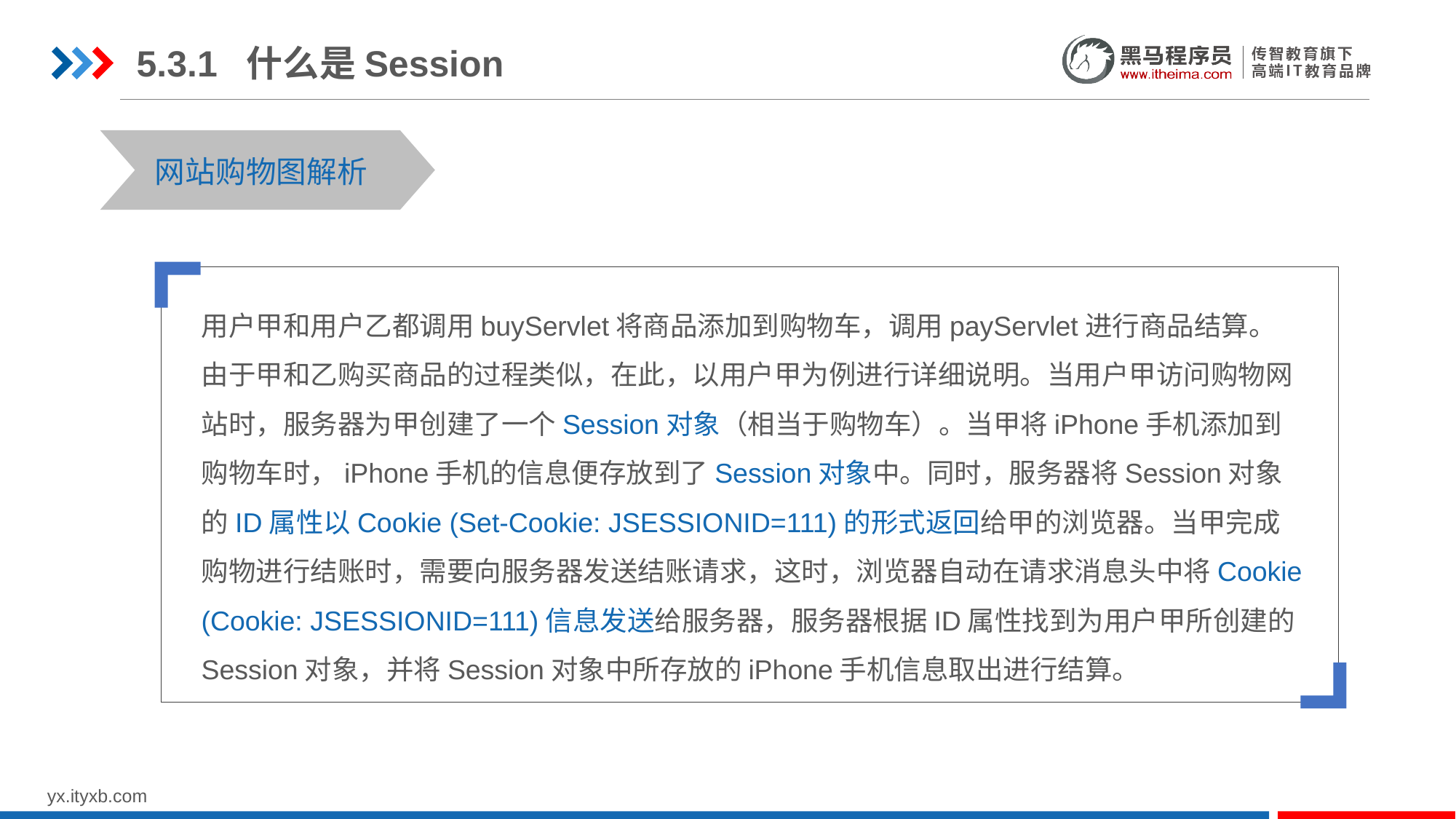

5.3.1  什么是Session

网站购物图解析

用户甲和用户乙都调用buyServlet将商品添加到购物车，调用payServlet进行商品结算。由于甲和乙购买商品的过程类似，在此，以用户甲为例进行详细说明。当用户甲访问购物网站时，服务器为甲创建了一个Session对象（相当于购物车）。当甲将iPhone手机添加到购物车时，iPhone手机的信息便存放到了Session对象中。同时，服务器将Session对象的ID属性以Cookie (Set-Cookie: JSESSIONID=111)的形式返回给甲的浏览器。当甲完成购物进行结账时，需要向服务器发送结账请求，这时，浏览器自动在请求消息头中将Cookie (Cookie: JSESSIONID=111)信息发送给服务器，服务器根据ID属性找到为用户甲所创建的Session对象，并将Session对象中所存放的iPhone手机信息取出进行结算。